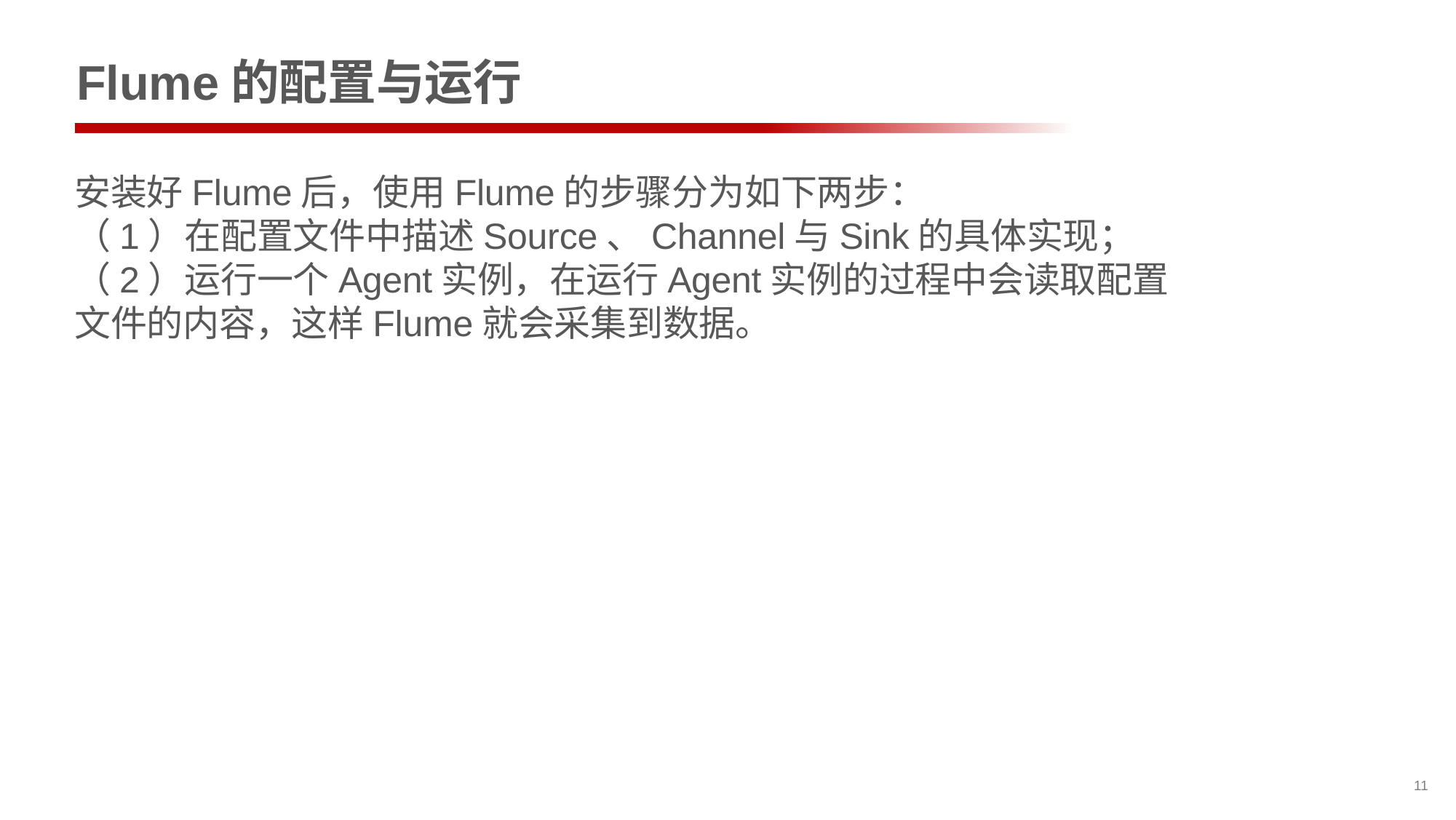

# Flume的配置与运行

安装好Flume后，使用Flume的步骤分为如下两步：
（1）在配置文件中描述Source、Channel与Sink的具体实现；
（2）运行一个Agent实例，在运行Agent实例的过程中会读取配置文件的内容，这样Flume就会采集到数据。
11